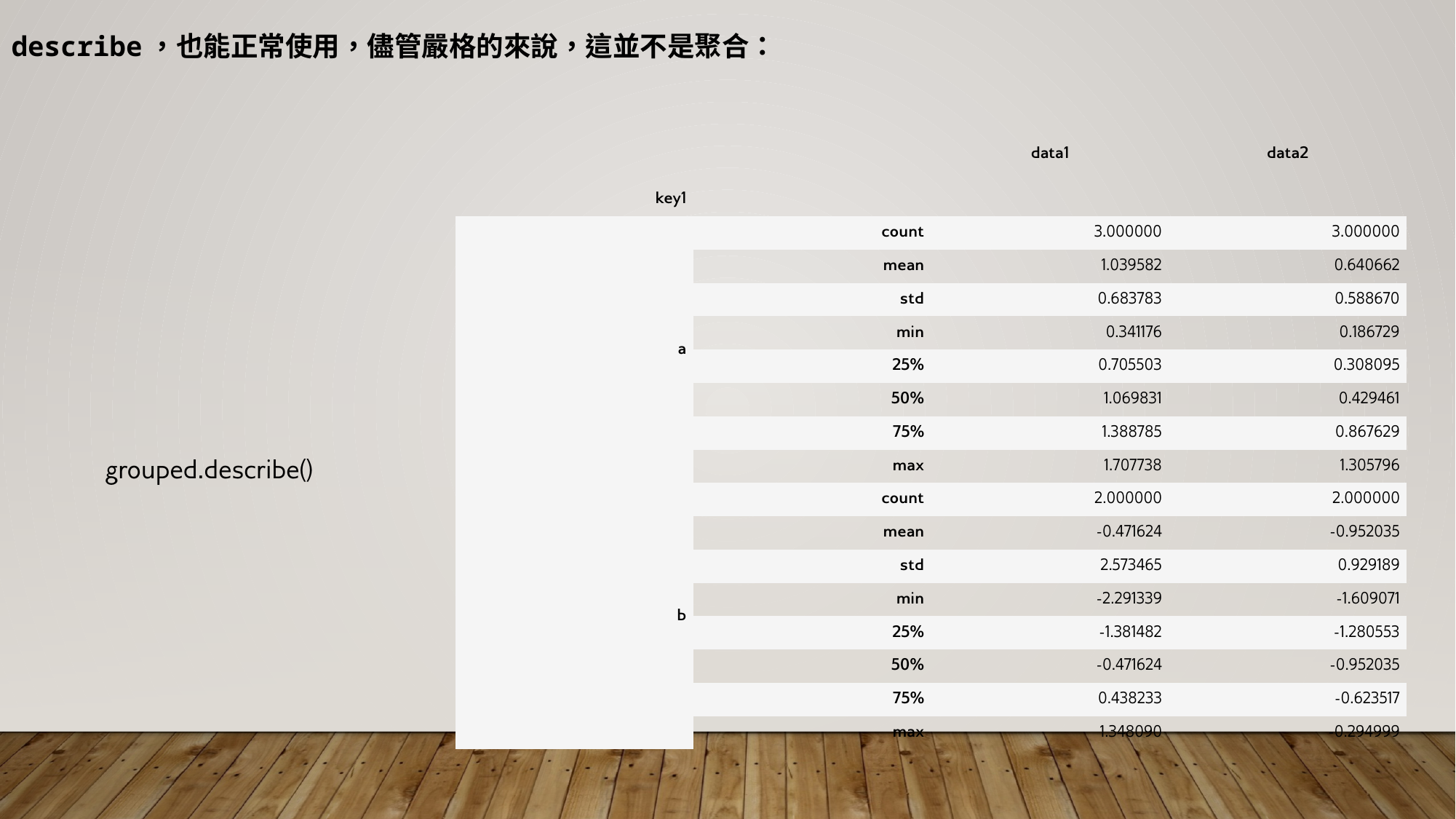

describe，也能正常使用，儘管嚴格的來說，這並不是聚合：
|  |  | data1 | data2 |
| --- | --- | --- | --- |
| key1 |  |  |  |
| a | count | 3.000000 | 3.000000 |
|  | mean | 1.039582 | 0.640662 |
|  | std | 0.683783 | 0.588670 |
|  | min | 0.341176 | 0.186729 |
|  | 25% | 0.705503 | 0.308095 |
|  | 50% | 1.069831 | 0.429461 |
|  | 75% | 1.388785 | 0.867629 |
|  | max | 1.707738 | 1.305796 |
| b | count | 2.000000 | 2.000000 |
|  | mean | -0.471624 | -0.952035 |
|  | std | 2.573465 | 0.929189 |
|  | min | -2.291339 | -1.609071 |
|  | 25% | -1.381482 | -1.280553 |
|  | 50% | -0.471624 | -0.952035 |
|  | 75% | 0.438233 | -0.623517 |
|  | max | 1.348090 | -0.294999 |
grouped.describe()